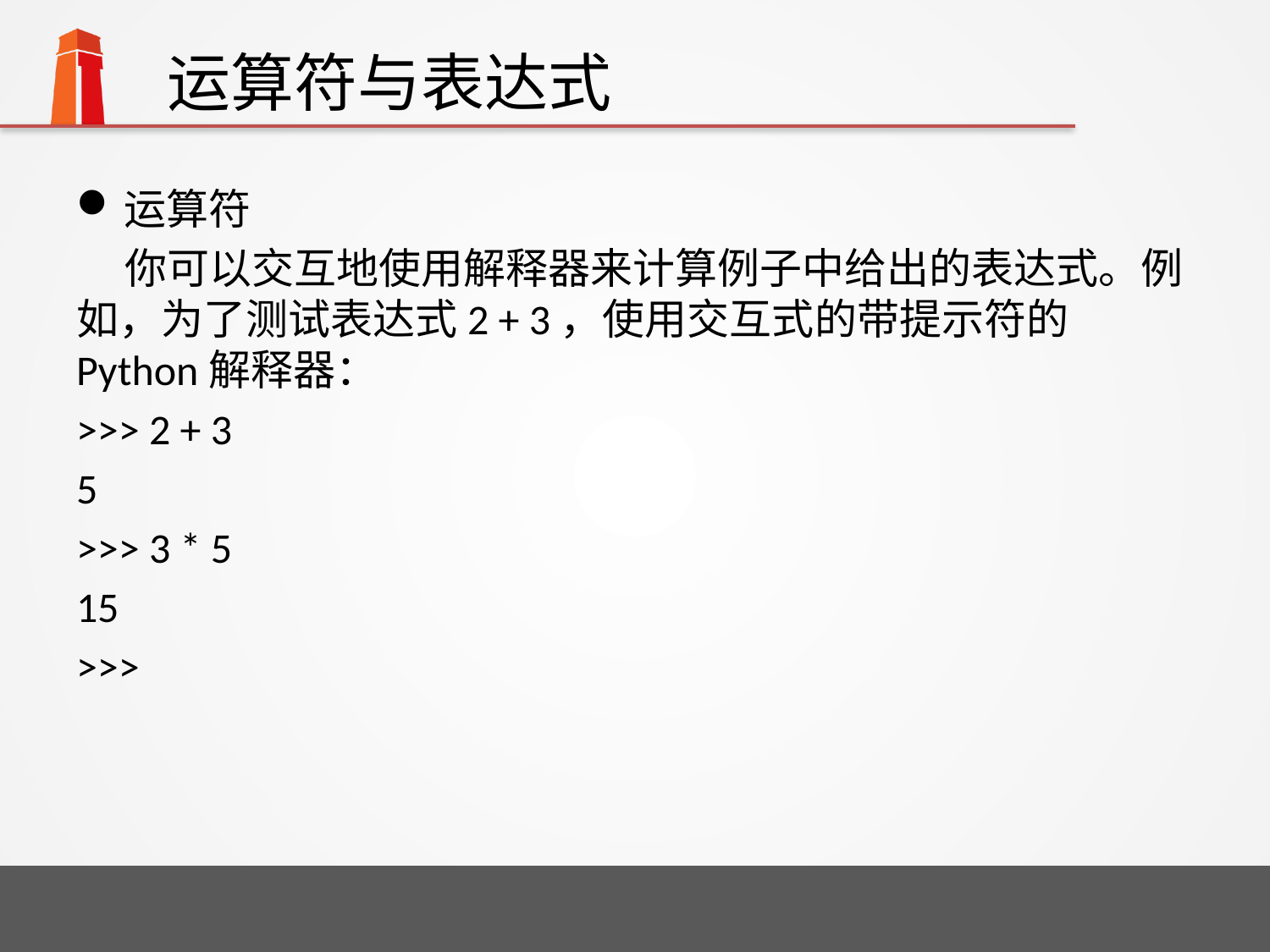

# 运算符与表达式
运算符
    你可以交互地使用解释器来计算例子中给出的表达式。例如，为了测试表达式2 + 3，使用交互式的带提示符的Python解释器：
>>> 2 + 3
5
>>> 3 * 5
15
>>>